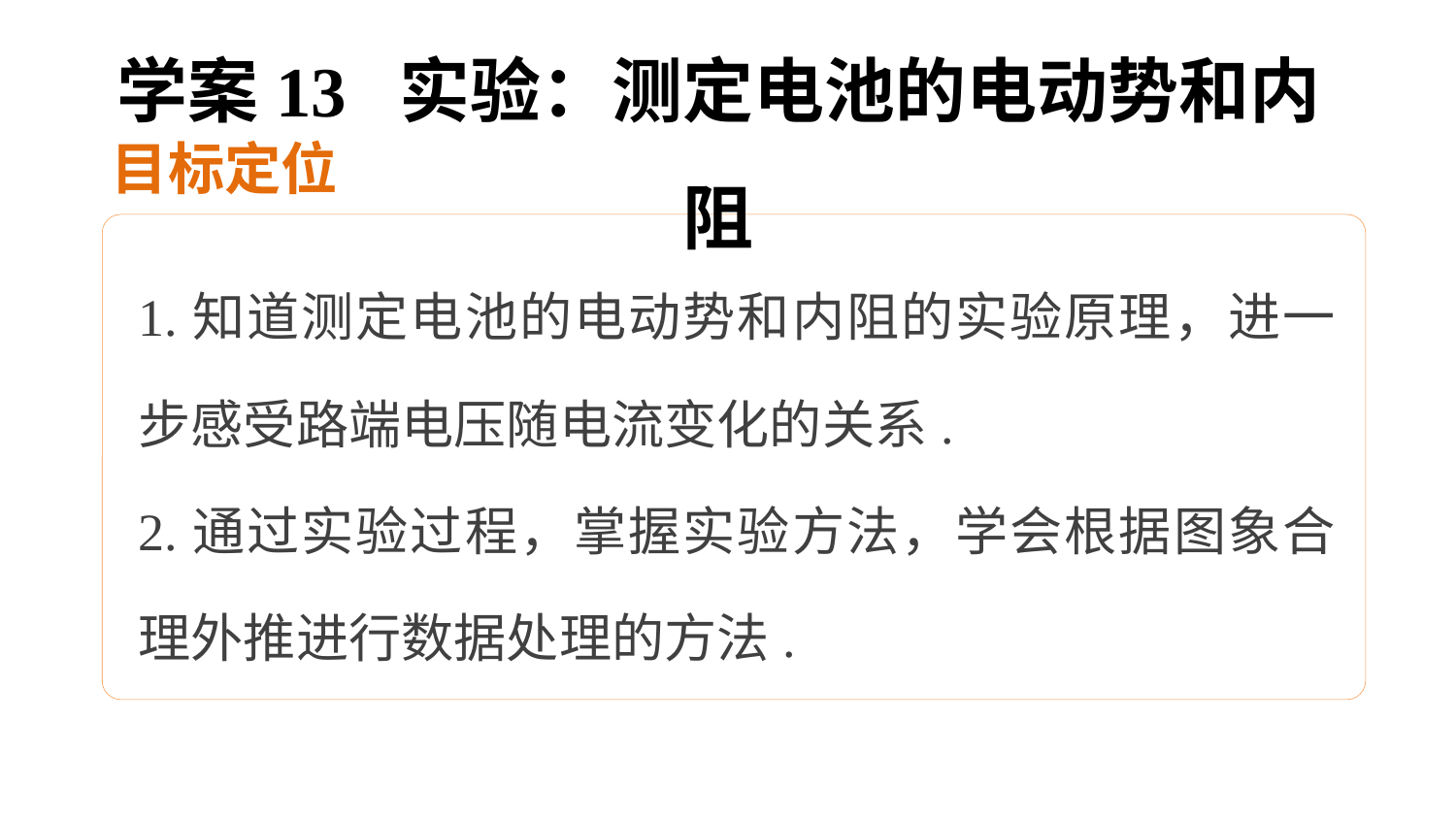

学案13  实验：测定电池的电动势和内阻

目标定位

1.知道测定电池的电动势和内阻的实验原理，进一步感受路端电压随电流变化的关系.
2.通过实验过程，掌握实验方法，学会根据图象合理外推进行数据处理的方法.